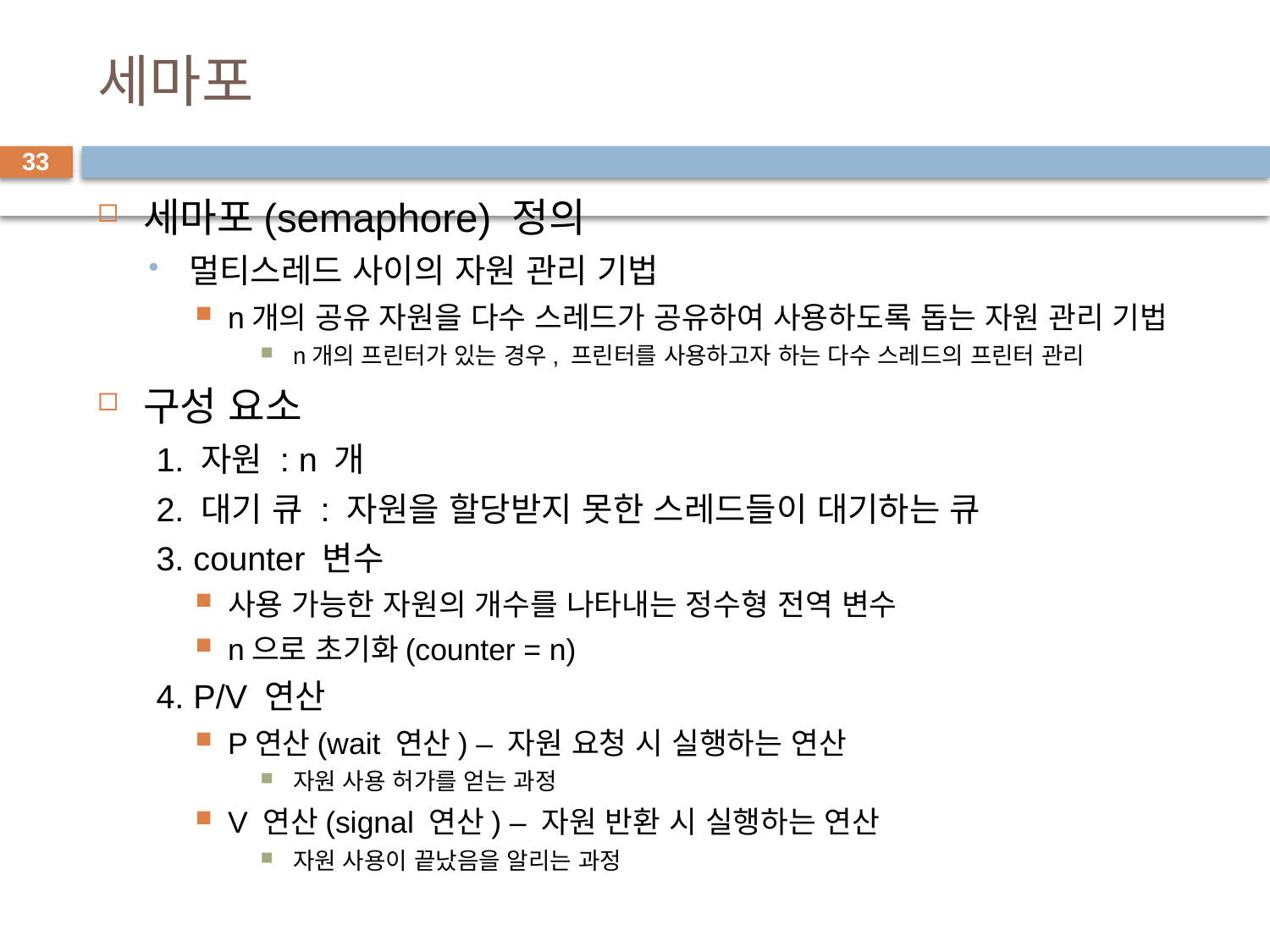

# 세마포
33
세마포(semaphore) 정의
멀티스레드 사이의 자원 관리 기법
n개의 공유 자원을 다수 스레드가 공유하여 사용하도록 돕는 자원 관리 기법
n개의 프린터가 있는 경우, 프린터를 사용하고자 하는 다수 스레드의 프린터 관리
구성 요소
1. 자원 : n 개
2. 대기 큐 : 자원을 할당받지 못한 스레드들이 대기하는 큐
3. counter 변수
사용 가능한 자원의 개수를 나타내는 정수형 전역 변수
n으로 초기화(counter = n)
4. P/V 연산
P연산(wait 연산) – 자원 요청 시 실행하는 연산
자원 사용 허가를 얻는 과정
V 연산(signal 연산) – 자원 반환 시 실행하는 연산
자원 사용이 끝났음을 알리는 과정